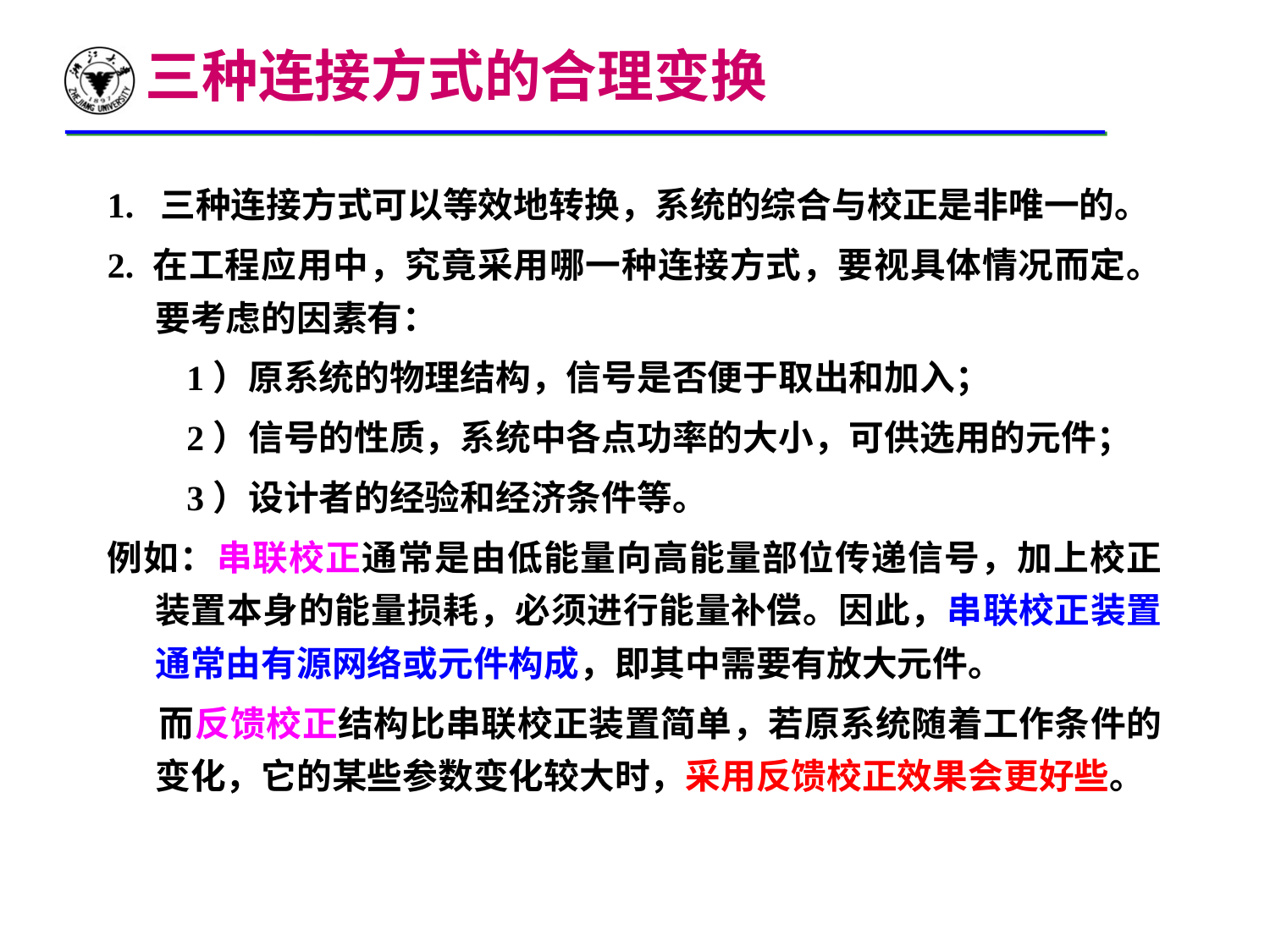

三种连接方式的合理变换
1.  三种连接方式可以等效地转换，系统的综合与校正是非唯一的。
2. 在工程应用中，究竟采用哪一种连接方式，要视具体情况而定。要考虑的因素有：
　　1）原系统的物理结构，信号是否便于取出和加入；
　　2）信号的性质，系统中各点功率的大小，可供选用的元件；
　　3）设计者的经验和经济条件等。
例如：串联校正通常是由低能量向高能量部位传递信号，加上校正装置本身的能量损耗，必须进行能量补偿。因此，串联校正装置通常由有源网络或元件构成，即其中需要有放大元件。
     而反馈校正结构比串联校正装置简单，若原系统随着工作条件的变化，它的某些参数变化较大时，采用反馈校正效果会更好些。